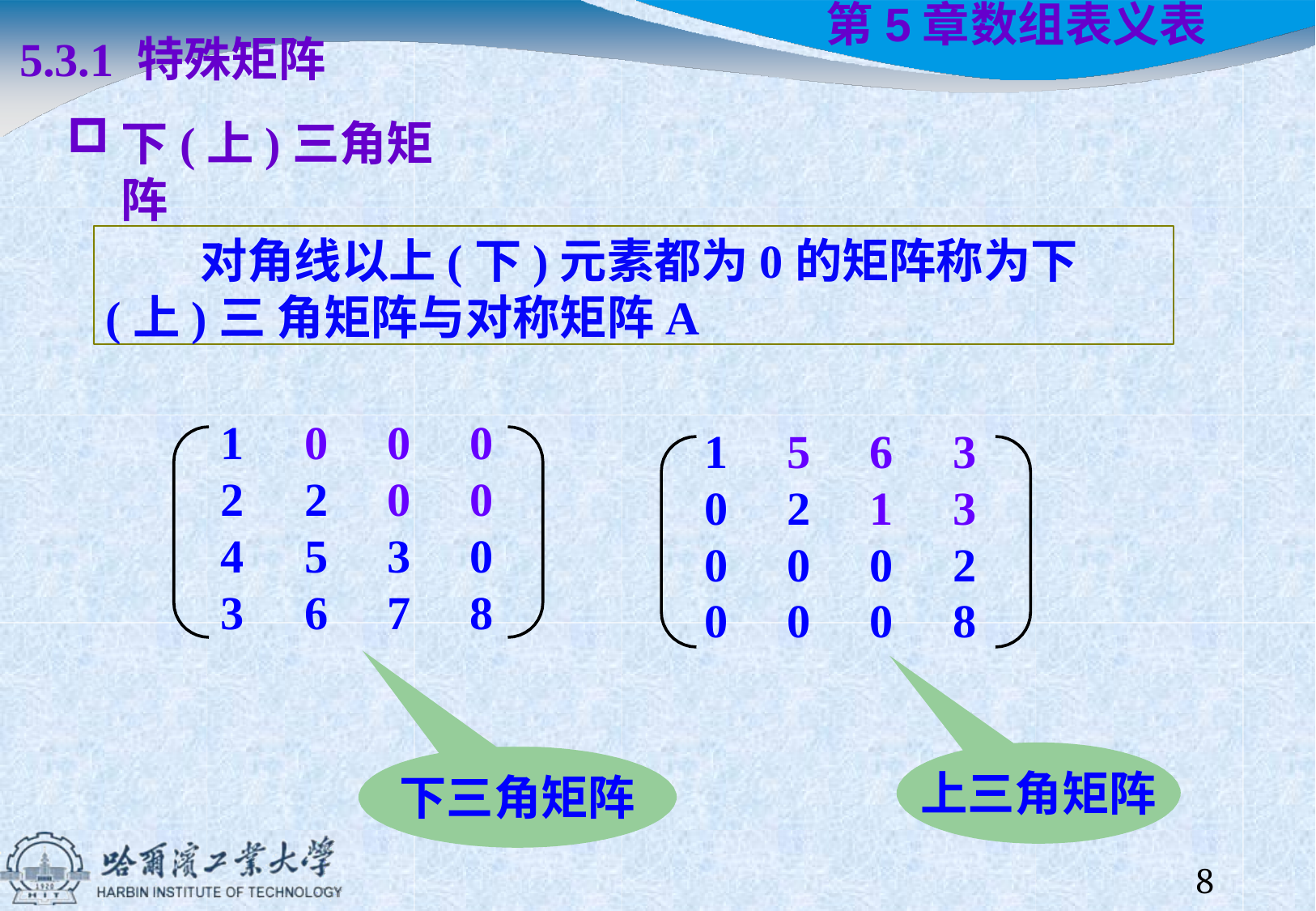

5.3.1 特殊矩阵
下(上)三角矩阵
# 第5章	数组表义表
对角线以上(下)元素都为0的矩阵称为下(上)三 角矩阵与对称矩阵A
1	0	0	0
2	2	0	0
4	5	3	0
3	6	7	8

| 1 | 5 | 6 | 3 |
| --- | --- | --- | --- |
| 0 | 2 | 1 | 3 |
| 0 | 0 | 0 | 2 |
| 0 | 0 | 0 | 8 |

上三角矩阵
下三角矩阵
8